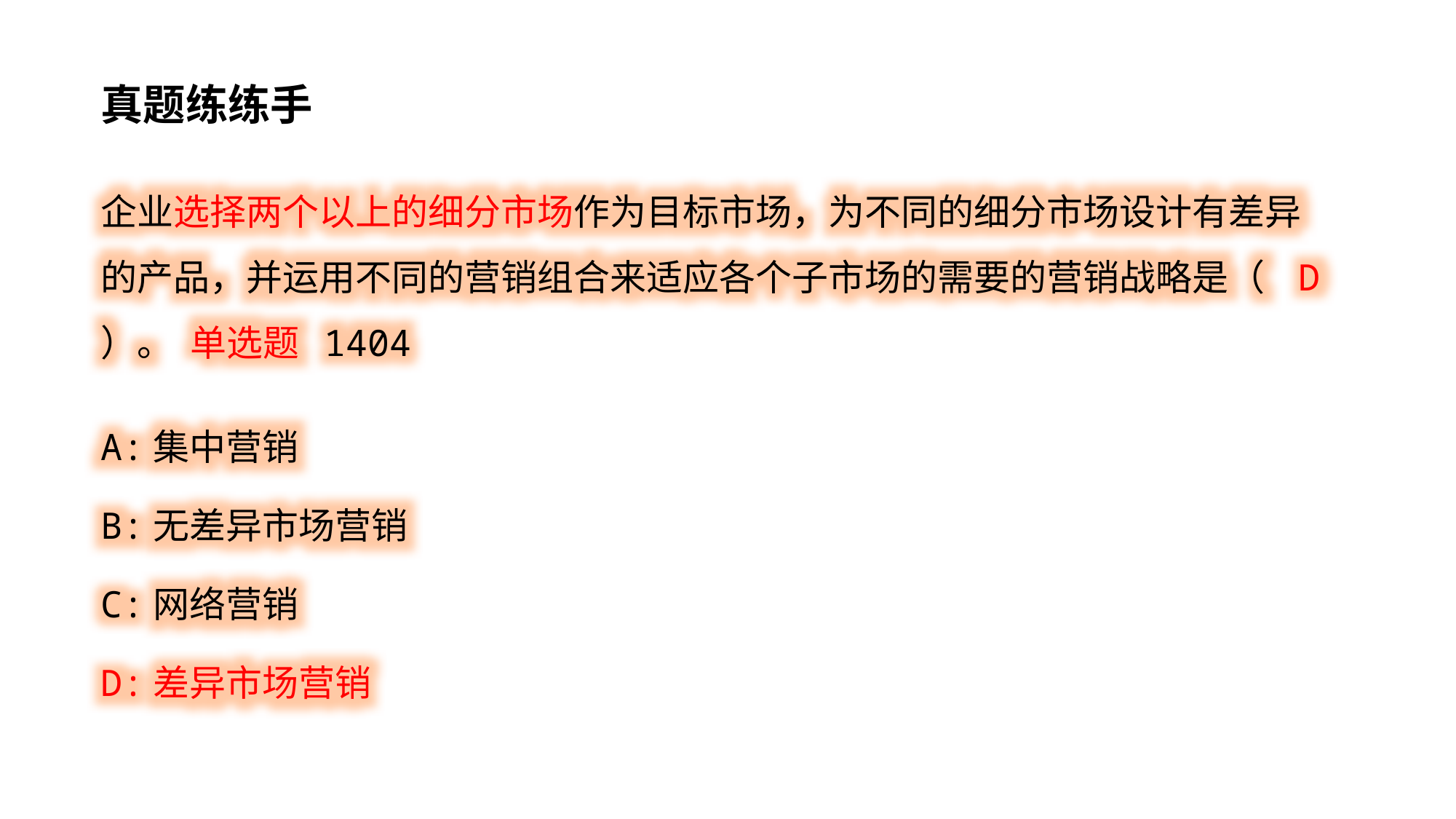

真题练练手
企业选择两个以上的细分市场作为目标市场，为不同的细分市场设计有差异的产品，并运用不同的营销组合来适应各个子市场的需要的营销战略是（   D ）。  单选题  1404

A:集中营销

B:无差异市场营销

C:网络营销

D:差异市场营销